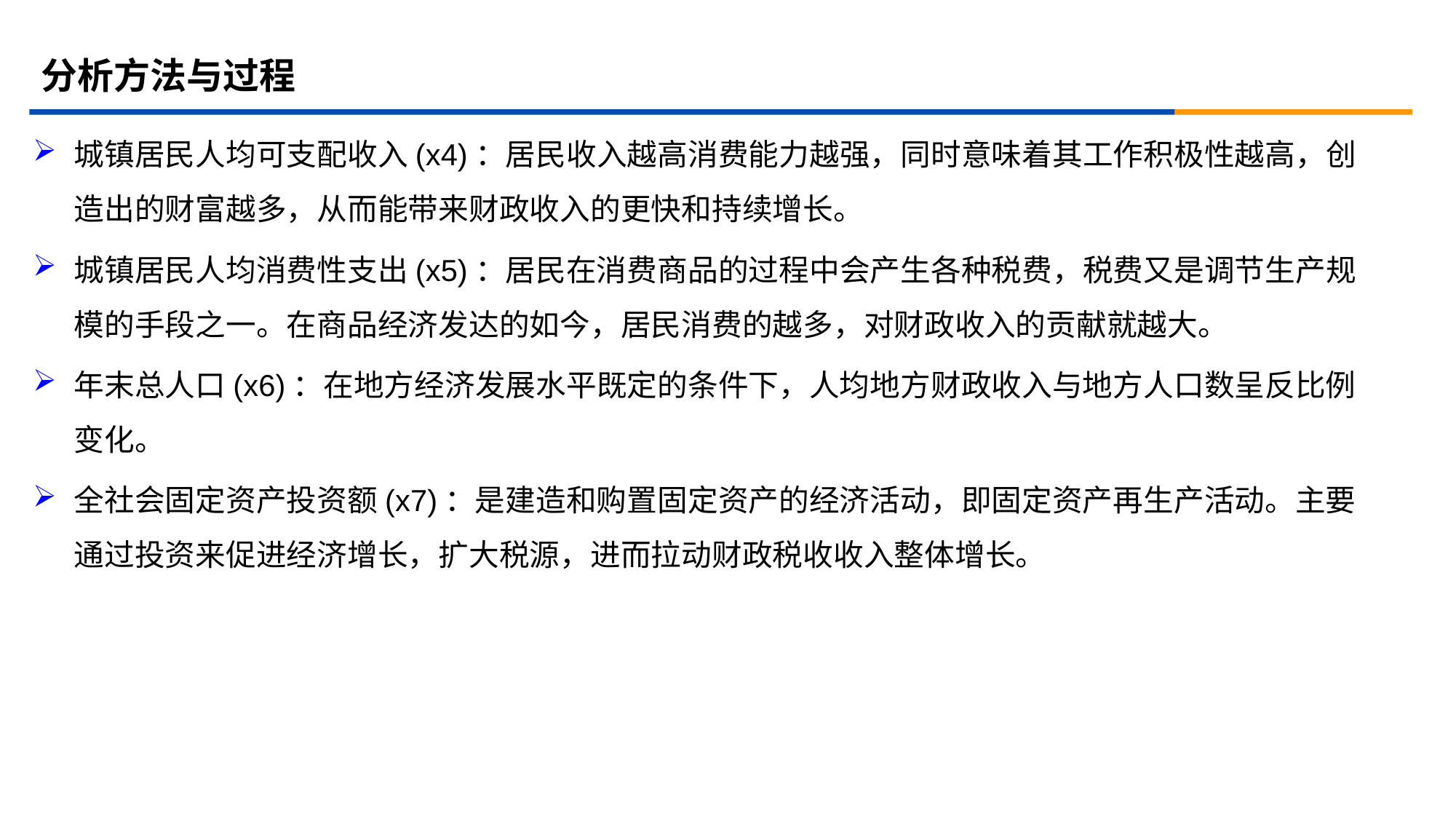

# 分析方法与过程
城镇居民人均可支配收入(x4)：居民收入越高消费能力越强，同时意味着其工作积极性越高，创造出的财富越多，从而能带来财政收入的更快和持续增长。
城镇居民人均消费性支出(x5)：居民在消费商品的过程中会产生各种税费，税费又是调节生产规模的手段之一。在商品经济发达的如今，居民消费的越多，对财政收入的贡献就越大。
年末总人口(x6)：在地方经济发展水平既定的条件下，人均地方财政收入与地方人口数呈反比例变化。
全社会固定资产投资额(x7)：是建造和购置固定资产的经济活动，即固定资产再生产活动。主要通过投资来促进经济增长，扩大税源，进而拉动财政税收收入整体增长。